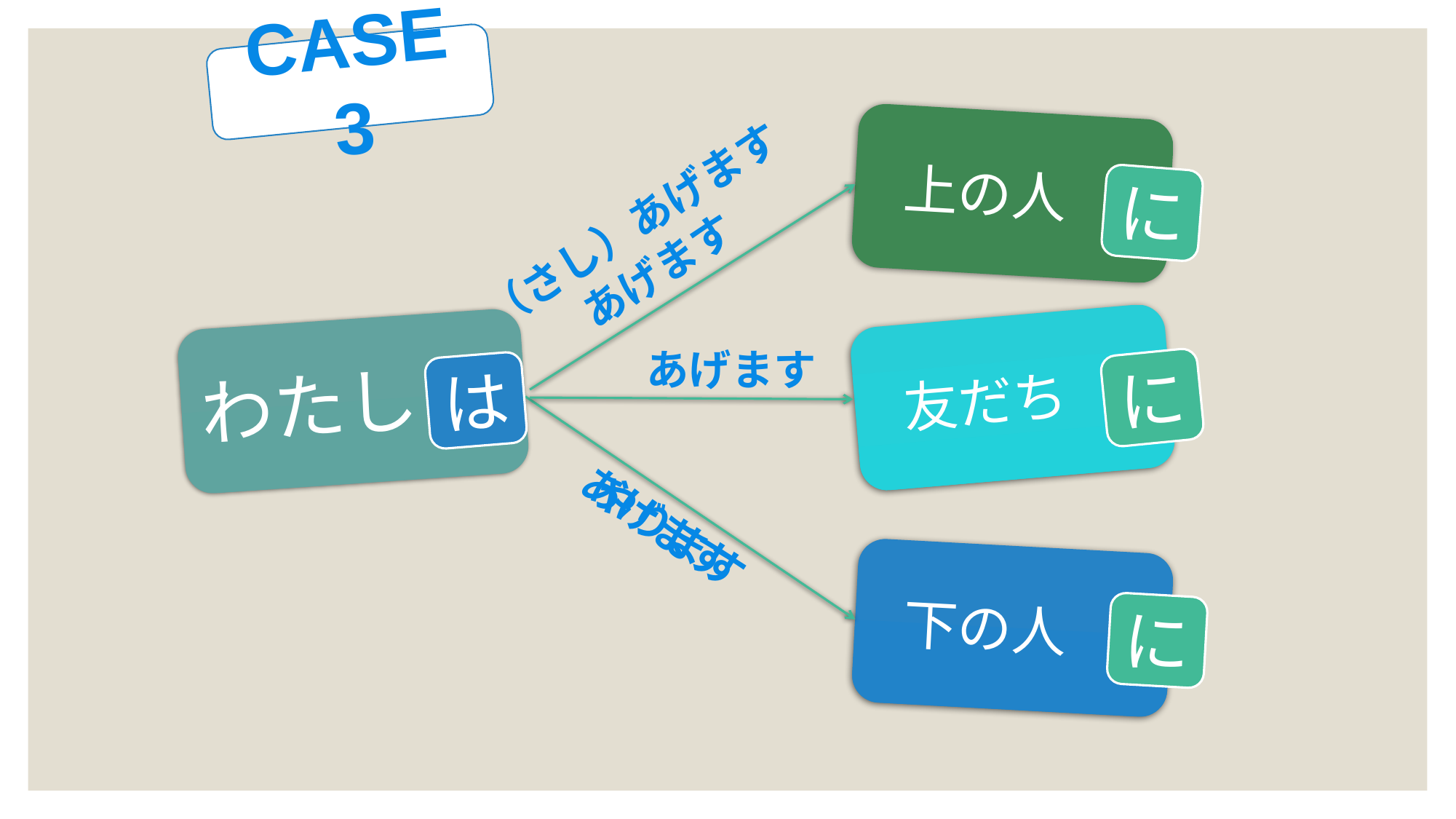

CASE 3
上の人
に
（さし）あげます
あげます
友だち
あげます
わたし
に
は
あげます
やります
下の人
に